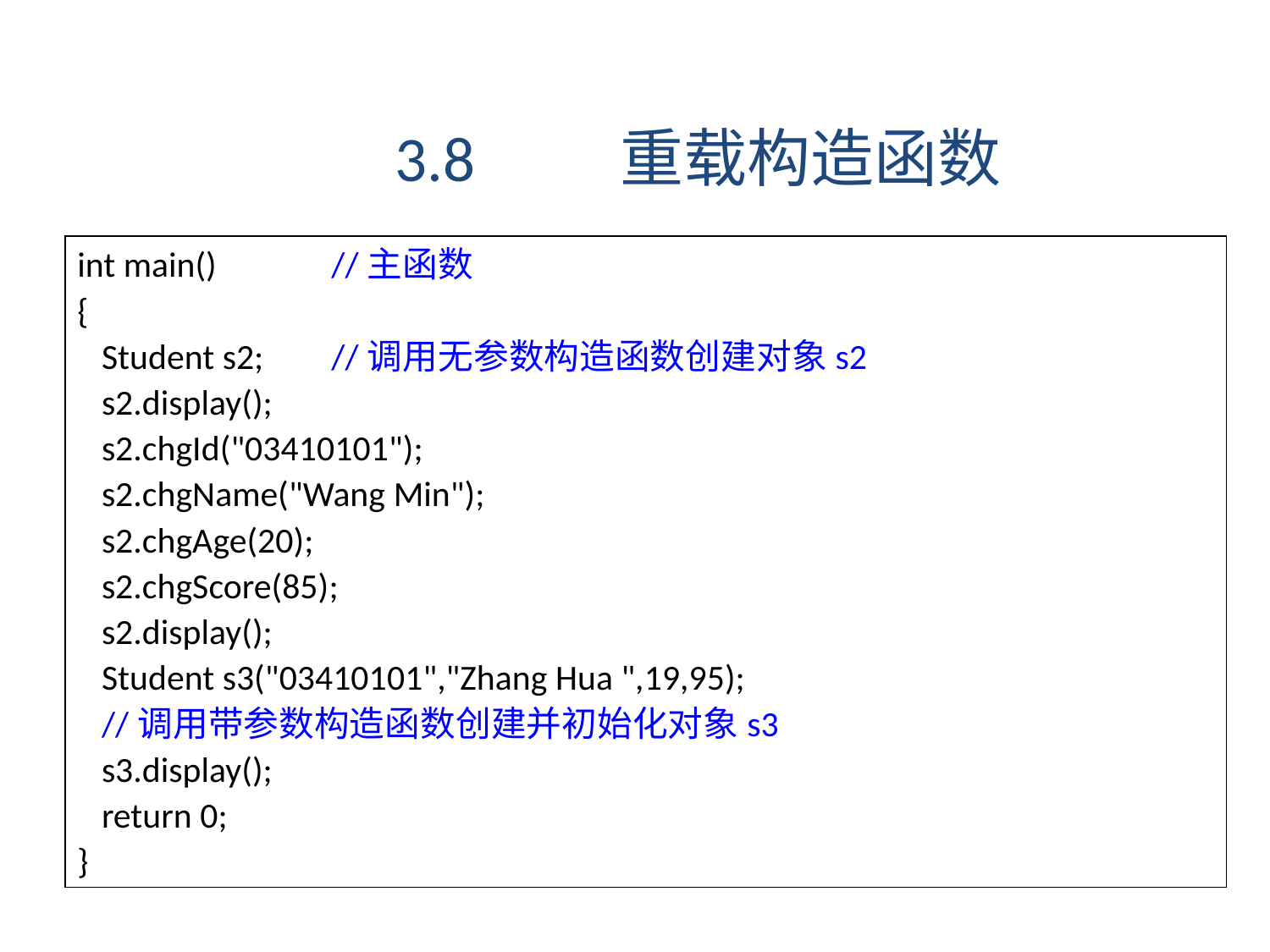

3.8         重载构造函数
int main() 	//主函数
{
   Student s2; 	//调用无参数构造函数创建对象s2
   s2.display();
   s2.chgId("03410101");
   s2.chgName("Wang Min");
   s2.chgAge(20);
   s2.chgScore(85);
   s2.display();
   Student s3("03410101","Zhang Hua ",19,95);
   //调用带参数构造函数创建并初始化对象s3
   s3.display();
   return 0;
}